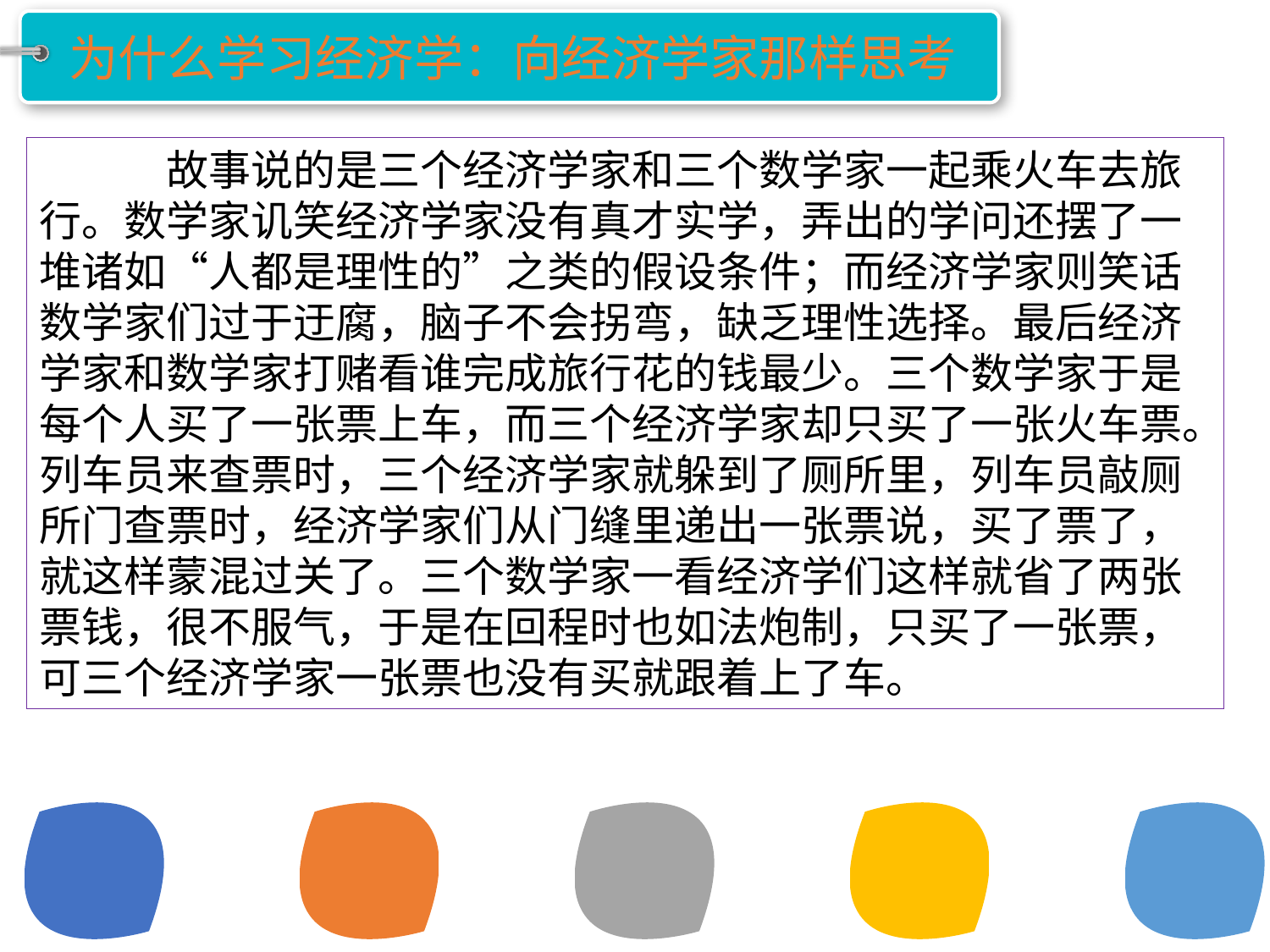

为什么学习经济学：向经济学家那样思考

	故事说的是三个经济学家和三个数学家一起乘火车去旅行。数学家讥笑经济学家没有真才实学，弄出的学问还摆了一堆诸如“人都是理性的”之类的假设条件；而经济学家则笑话数学家们过于迂腐，脑子不会拐弯，缺乏理性选择。最后经济学家和数学家打赌看谁完成旅行花的钱最少。三个数学家于是每个人买了一张票上车，而三个经济学家却只买了一张火车票。列车员来查票时，三个经济学家就躲到了厕所里，列车员敲厕所门查票时，经济学家们从门缝里递出一张票说，买了票了，就这样蒙混过关了。三个数学家一看经济学们这样就省了两张票钱，很不服气，于是在回程时也如法炮制，只买了一张票，可三个经济学家一张票也没有买就跟着上了车。